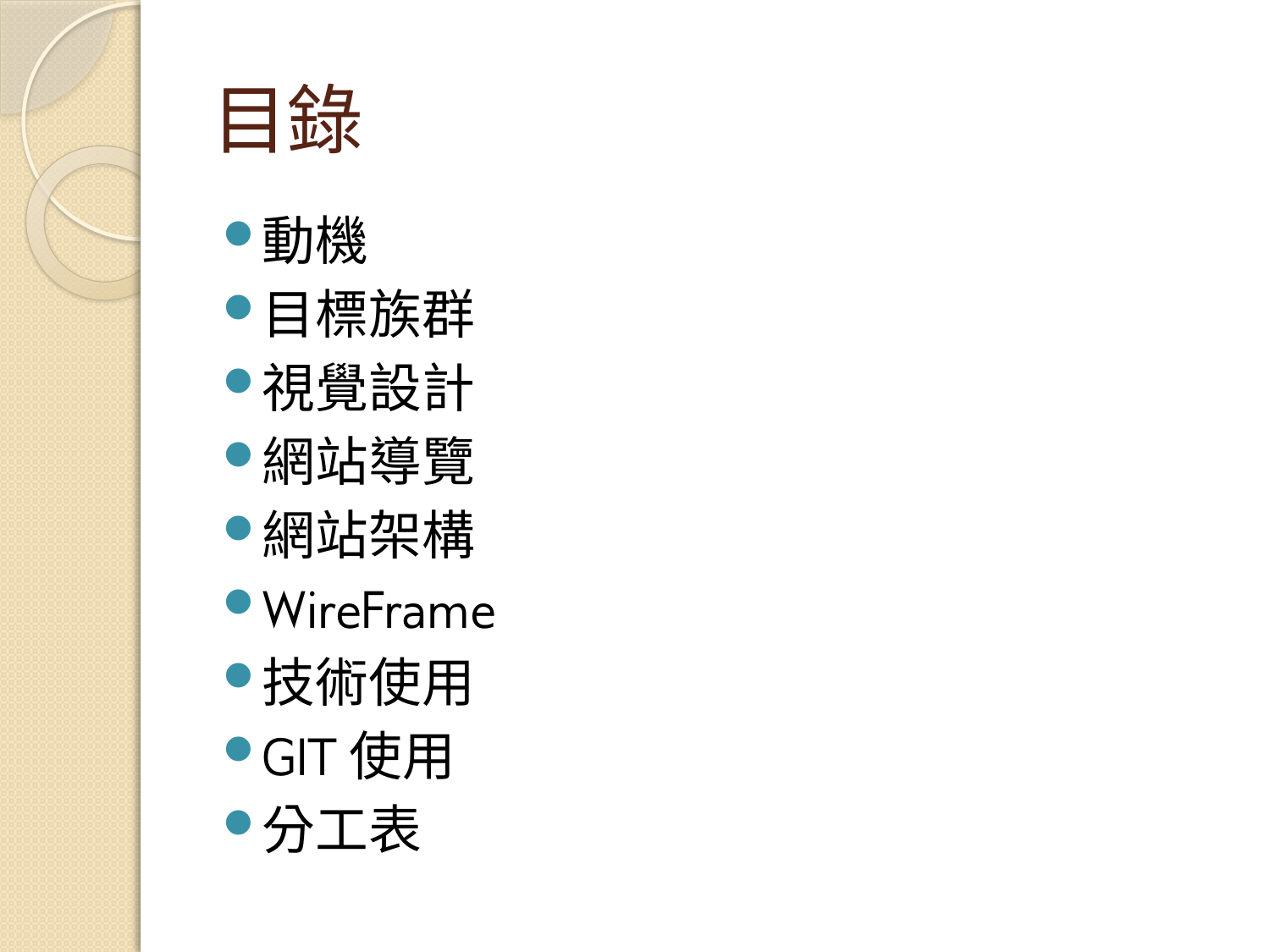

# 目錄
動機
目標族群
視覺設計
網站導覽
網站架構
WireFrame
技術使用
GIT使用
分工表